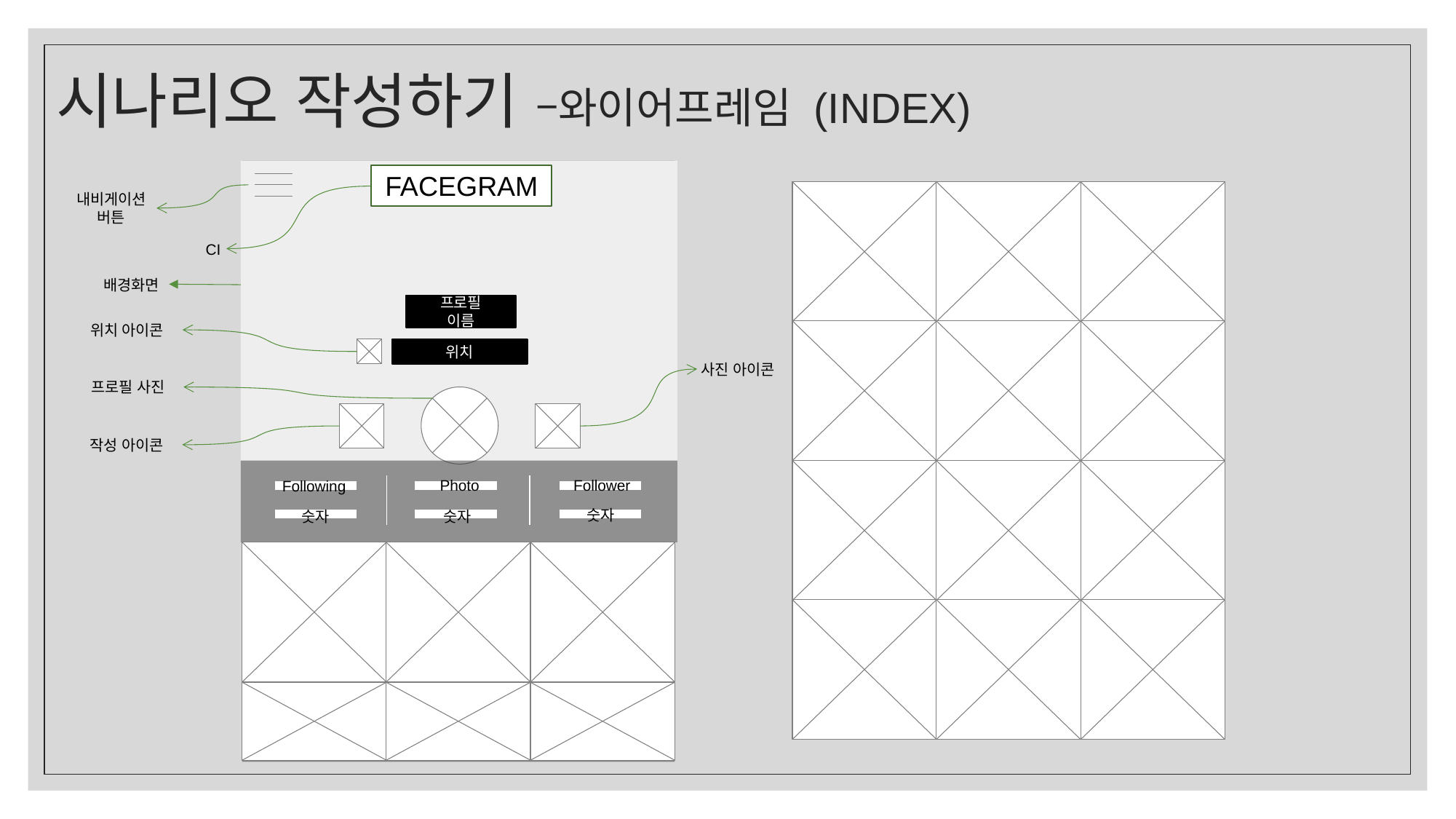

# 시나리오 작성하기 –와이어프레임 (INDEX)

FACEGRAM

내비게이션
버튼
CI
배경화면
프로필
이름
위치 아이콘

위치

사진 아이콘
프로필 사진

작성 아이콘

Photo
Follower
Following
숫자
숫자
숫자